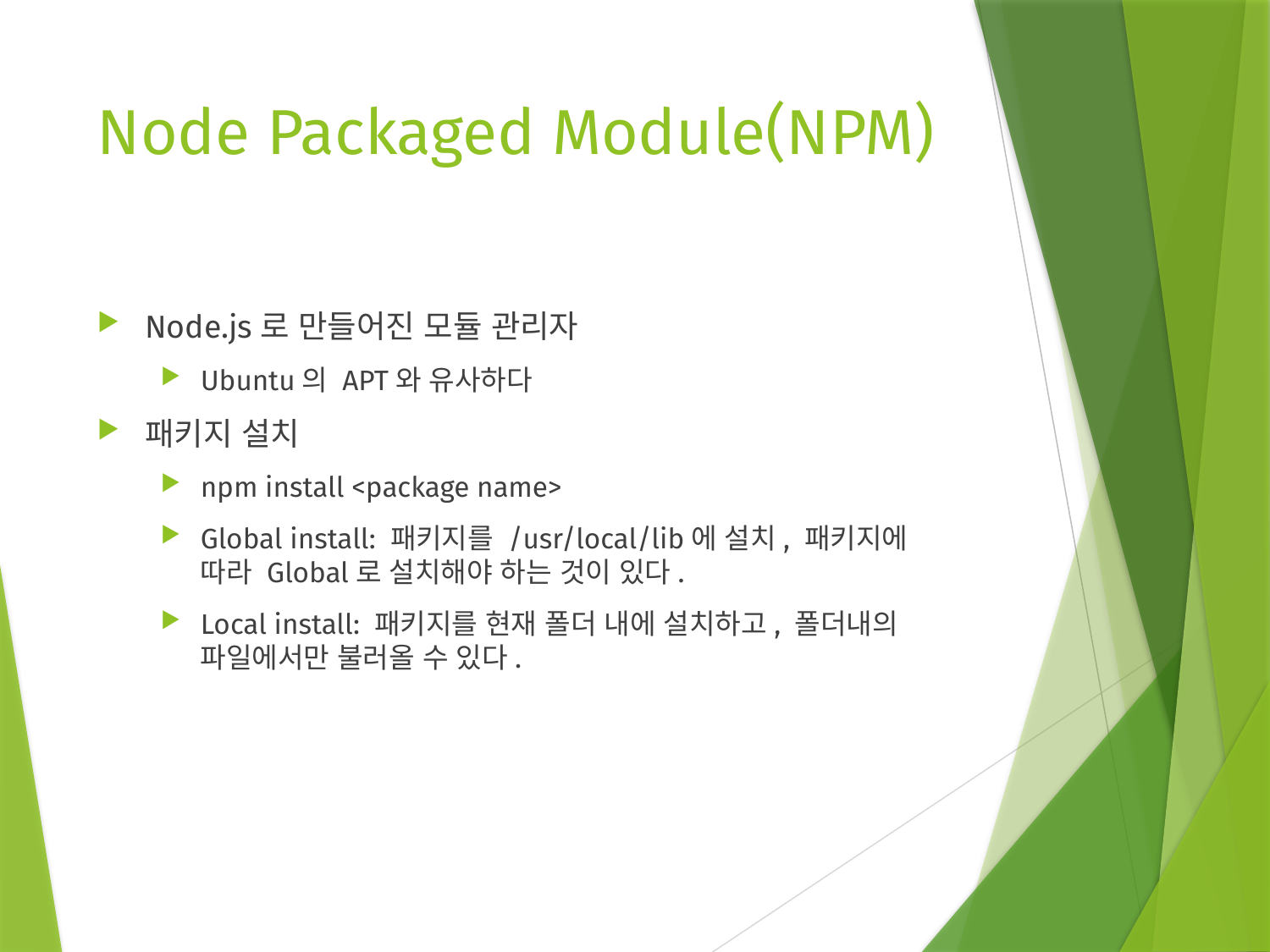

# Node Packaged Module(NPM)
Node.js로 만들어진 모듈 관리자
Ubuntu의 APT와 유사하다
패키지 설치
npm install <package name>
Global install: 패키지를 /usr/local/lib에 설치, 패키지에 따라 Global로 설치해야 하는 것이 있다.
Local install: 패키지를 현재 폴더 내에 설치하고, 폴더내의 파일에서만 불러올 수 있다.